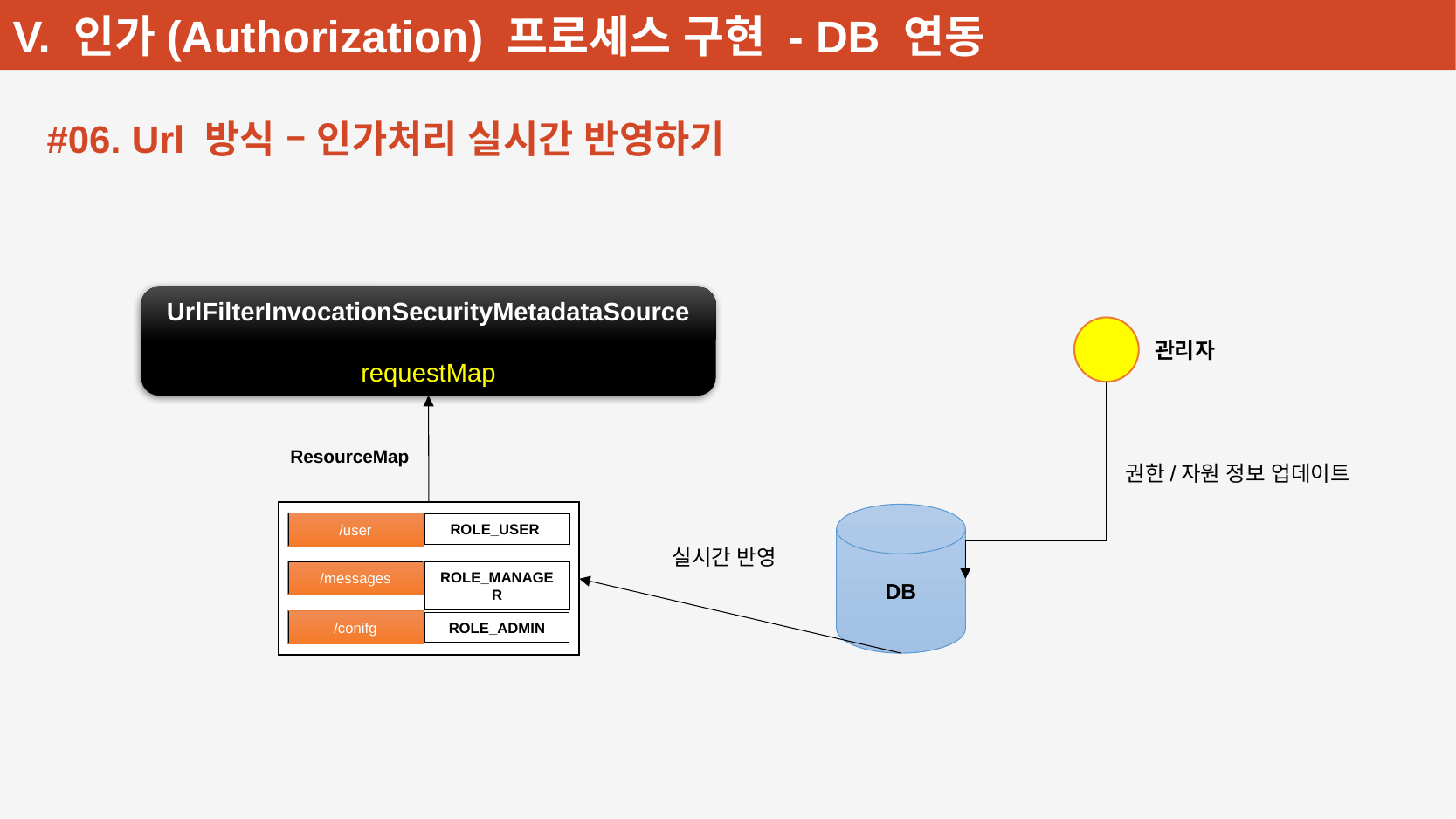

#06. Url 방식 – 인가처리 실시간 반영하기
UrlFilterInvocationSecurityMetadataSource

requestMap

관리자
ResourceMap
권한/자원 정보 업데이트

DB
/user
ROLE_USER
실시간 반영
/messages
ROLE_MANAGER
/conifg
ROLE_ADMIN